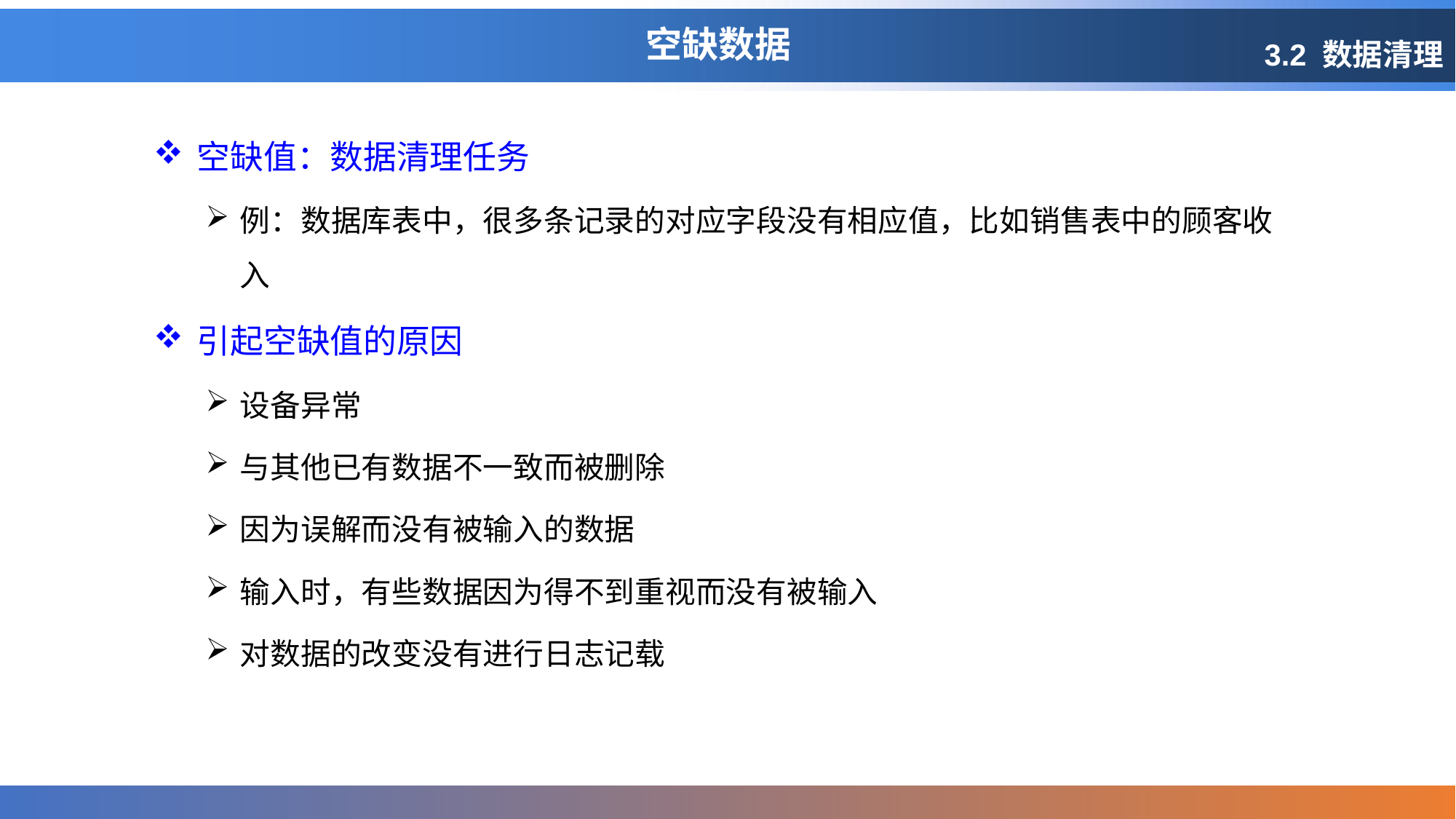

# 空缺数据
3.2 数据清理
空缺值：数据清理任务
例：数据库表中，很多条记录的对应字段没有相应值，比如销售表中的顾客收入
引起空缺值的原因
设备异常
与其他已有数据不一致而被删除
因为误解而没有被输入的数据
输入时，有些数据因为得不到重视而没有被输入
对数据的改变没有进行日志记载